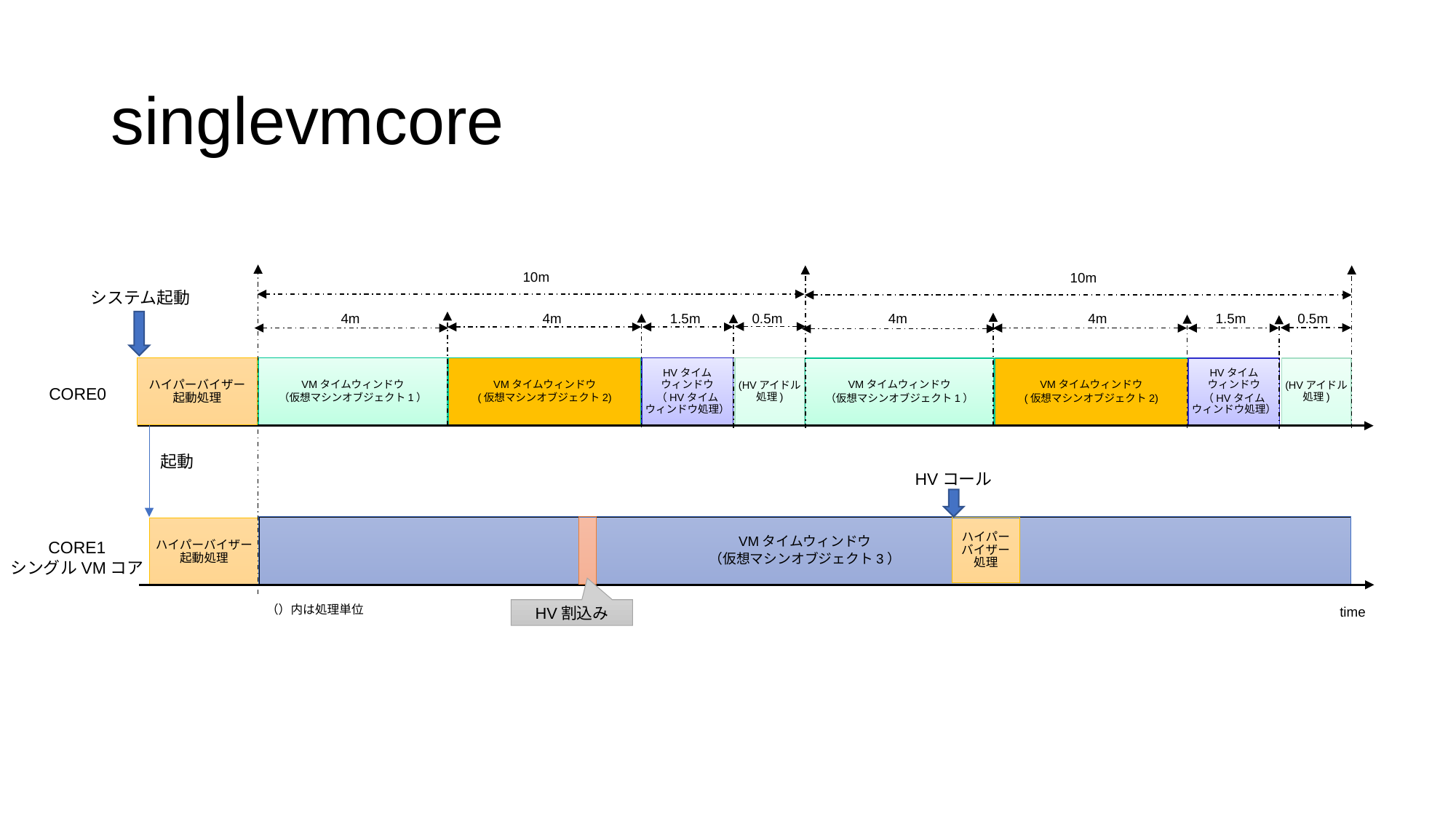

# singlevmcore
10m
10m
システム起動
4m
4m
1.5m
0.5m
4m
4m
1.5m
0.5m

ハイパーバイザー
起動処理
VMタイムウィンドウ
（仮想マシンオブジェクト1）
VMタイムウィンドウ
(仮想マシンオブジェクト2)
HVタイム
ウィンドウ
（HVタイム
ウィンドウ処理）
(HVアイドル
処理)
VMタイムウィンドウ
（仮想マシンオブジェクト1）
VMタイムウィンドウ
(仮想マシンオブジェクト2)
HVタイム
ウィンドウ
（HVタイム
ウィンドウ処理）
(HVアイドル
処理)
CORE0
起動
HVコール

VMタイムウィンドウ
（仮想マシンオブジェクト3）
ハイパー
バイザー
処理
ハイパーバイザー
起動処理
CORE1
シングルVMコア
（）内は処理単位
HV割込み
time